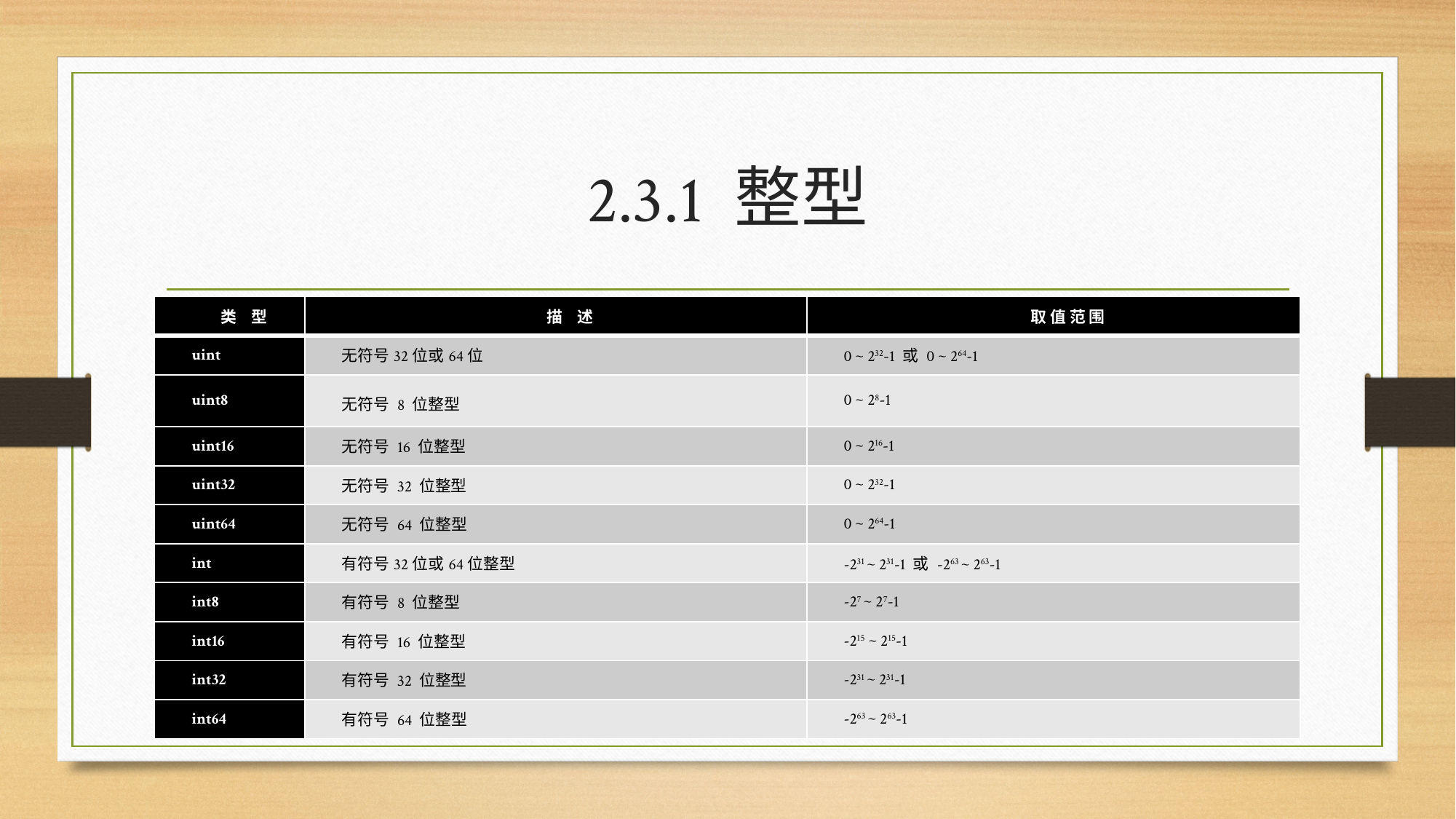

# 2.3.1 整型
| 类 型 | 描 述 | 取 值 范 围 |
| --- | --- | --- |
| uint | 无符号32位或64位 | 0 ~ 232-1 或 0 ~ 264-1 |
| uint8 | 无符号 8 位整型 | 0 ~ 28-1 |
| uint16 | 无符号 16 位整型 | 0 ~ 216-1 |
| uint32 | 无符号 32 位整型 | 0 ~ 232-1 |
| uint64 | 无符号 64 位整型 | 0 ~ 264-1 |
| int | 有符号32位或64位整型 | -231 ~ 231-1 或 -263 ~ 263-1 |
| int8 | 有符号 8 位整型 | -27 ~ 27-1 |
| int16 | 有符号 16 位整型 | -215 ~ 215-1 |
| int32 | 有符号 32 位整型 | -231 ~ 231-1 |
| int64 | 有符号 64 位整型 | -263 ~ 263-1 |